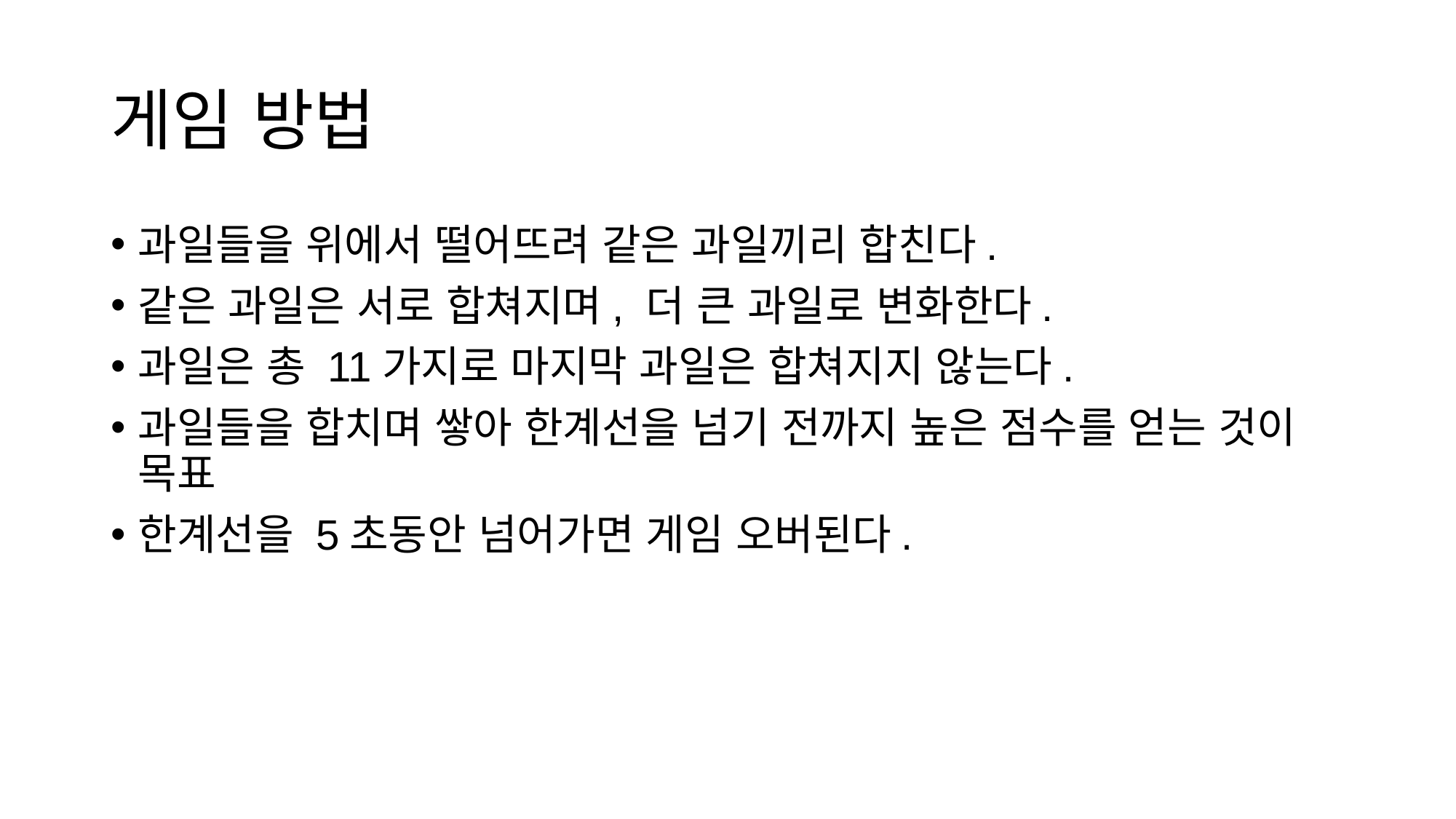

# 게임 방법
과일들을 위에서 떨어뜨려 같은 과일끼리 합친다.
같은 과일은 서로 합쳐지며, 더 큰 과일로 변화한다.
과일은 총 11가지로 마지막 과일은 합쳐지지 않는다.
과일들을 합치며 쌓아 한계선을 넘기 전까지 높은 점수를 얻는 것이 목표
한계선을 5초동안 넘어가면 게임 오버된다.